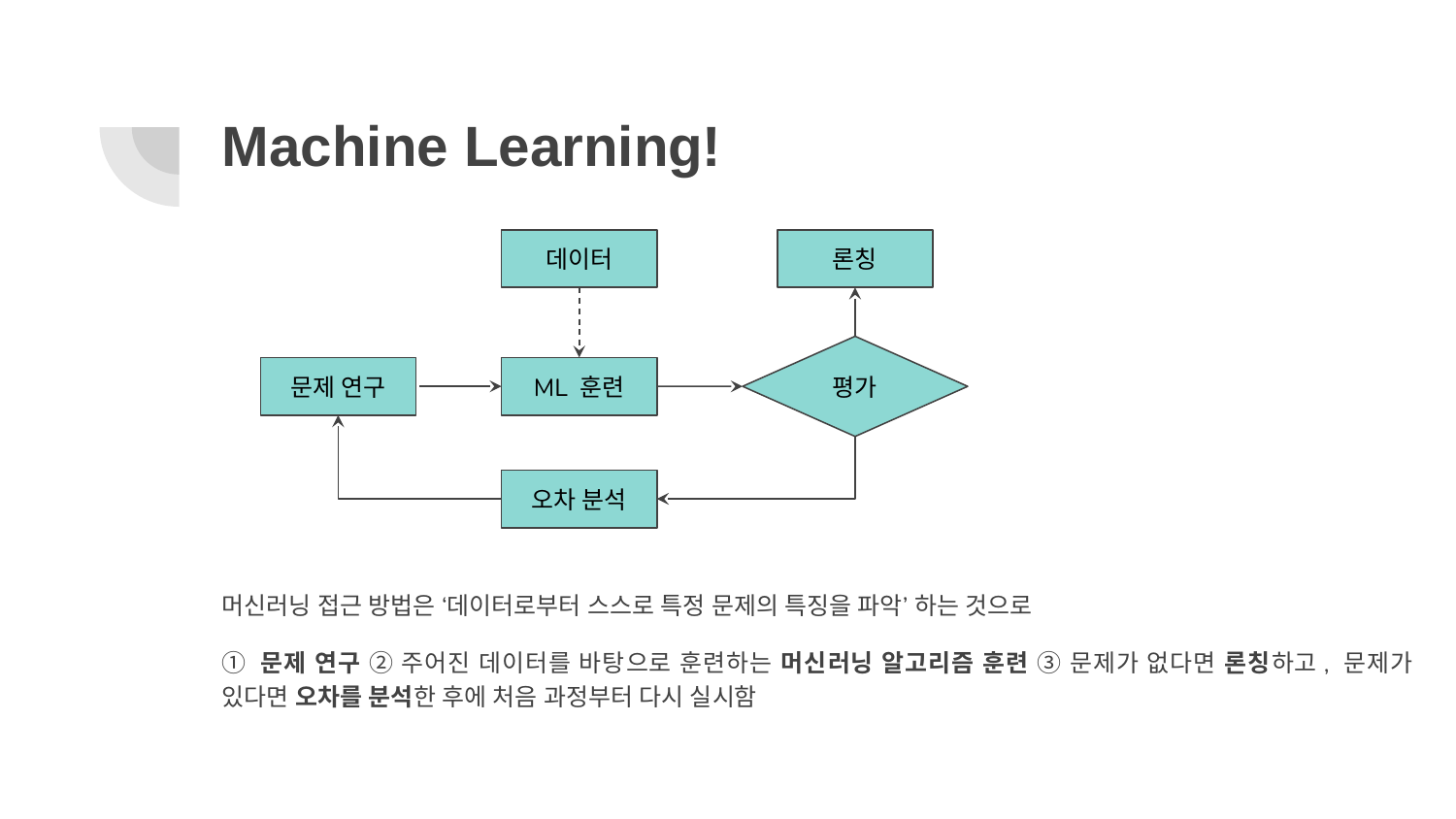

# Machine Learning!
데이터
론칭
평가
문제 연구
ML 훈련
오차 분석
머신러닝 접근 방법은 ‘데이터로부터 스스로 특정 문제의 특징을 파악’ 하는 것으로
① 문제 연구 ② 주어진 데이터를 바탕으로 훈련하는 머신러닝 알고리즘 훈련 ③ 문제가 없다면 론칭하고, 문제가 있다면 오차를 분석한 후에 처음 과정부터 다시 실시함